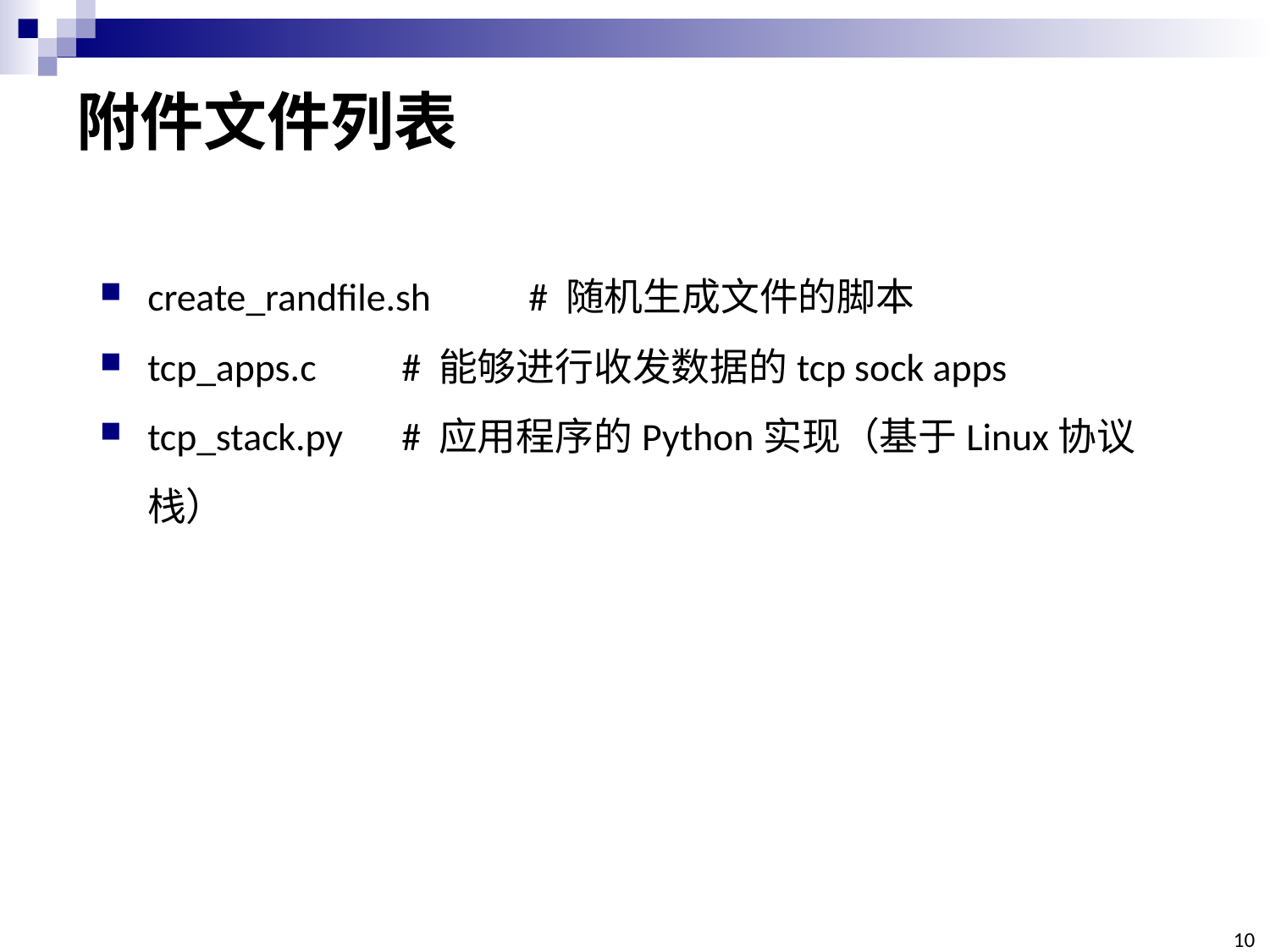

# 附件文件列表
create_randfile.sh	# 随机生成文件的脚本
tcp_apps.c	# 能够进行收发数据的tcp sock apps
tcp_stack.py	# 应用程序的Python实现（基于Linux协议栈）

10